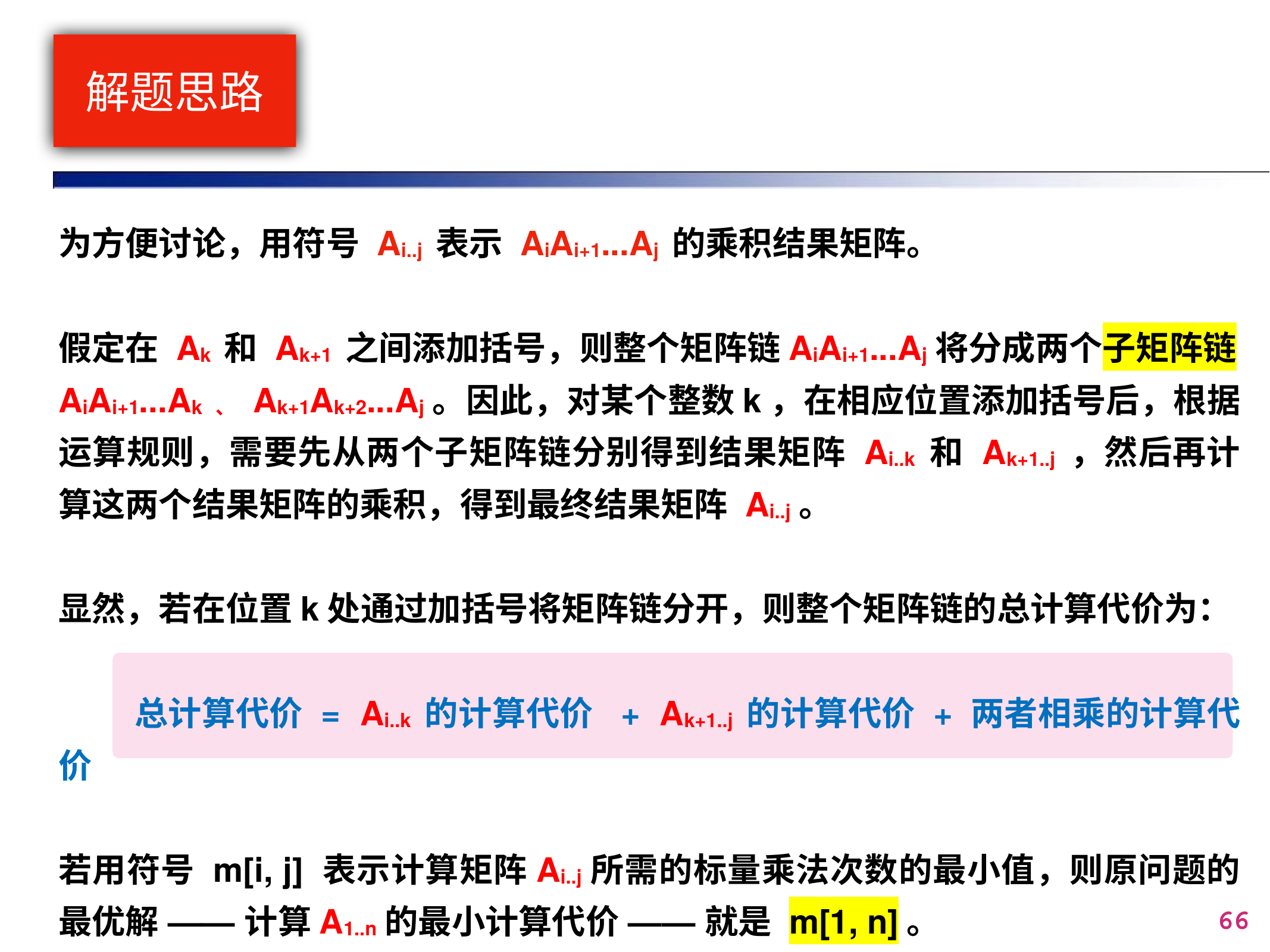

# 解题思路
为方便讨论，用符号 Ai..j 表示 AiAi+1...Aj 的乘积结果矩阵。

假定在 Ak 和 Ak+1 之间添加括号，则整个矩阵链AiAi+1...Aj将分成两个子矩阵链AiAi+1...Ak 、 Ak+1Ak+2...Aj。因此，对某个整数k，在相应位置添加括号后，根据运算规则，需要先从两个子矩阵链分别得到结果矩阵 Ai..k 和 Ak+1..j ，然后再计算这两个结果矩阵的乘积，得到最终结果矩阵 Ai..j。

显然，若在位置k处通过加括号将矩阵链分开，则整个矩阵链的总计算代价为：

       总计算代价 =  Ai..k 的计算代价  +  Ak+1..j 的计算代价 + 两者相乘的计算代价

若用符号 m[i, j] 表示计算矩阵Ai..j所需的标量乘法次数的最小值，则原问题的最优解 —— 计算A1..n的最小计算代价 —— 就是 m[1, n]。

66